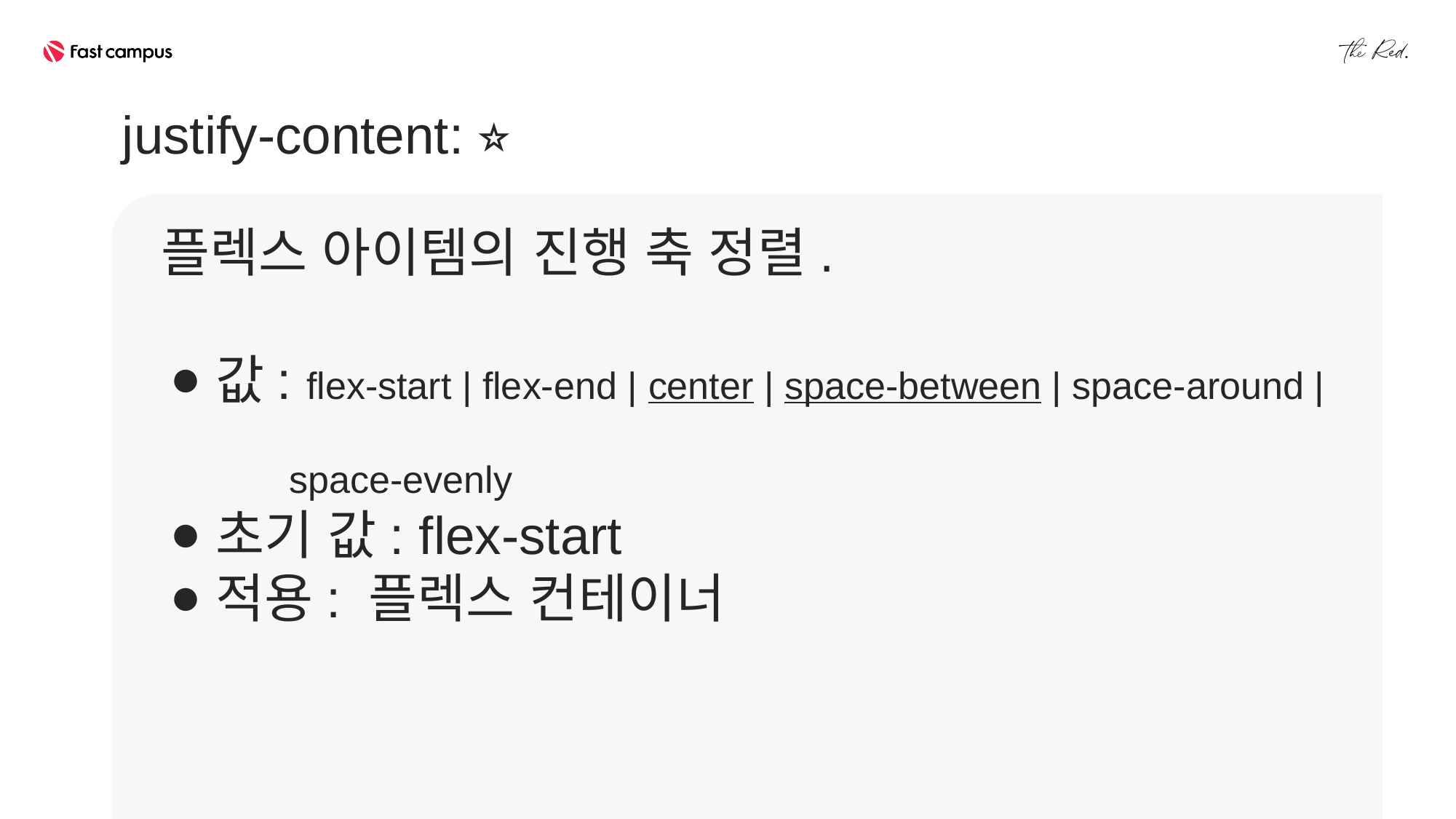

justify-content: ⭐
플렉스 아이템의 진행 축 정렬.

값: flex-start | flex-end | center | space-between | space-around |
       space-evenly
초기 값: flex-start
적용: 플렉스 컨테이너